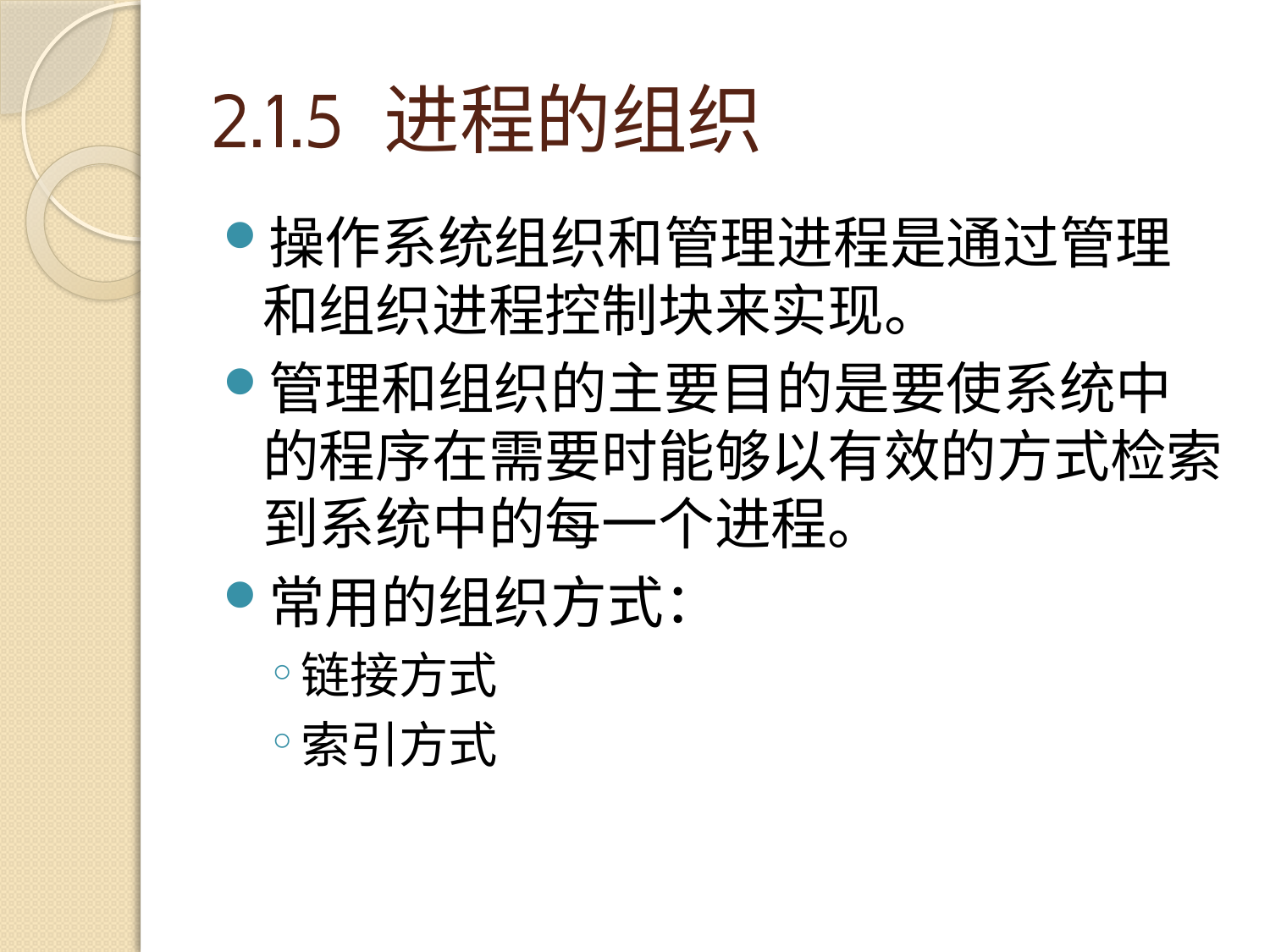

# 2.1.5 进程的组织
操作系统组织和管理进程是通过管理和组织进程控制块来实现。
管理和组织的主要目的是要使系统中的程序在需要时能够以有效的方式检索到系统中的每一个进程。
常用的组织方式：
链接方式
索引方式